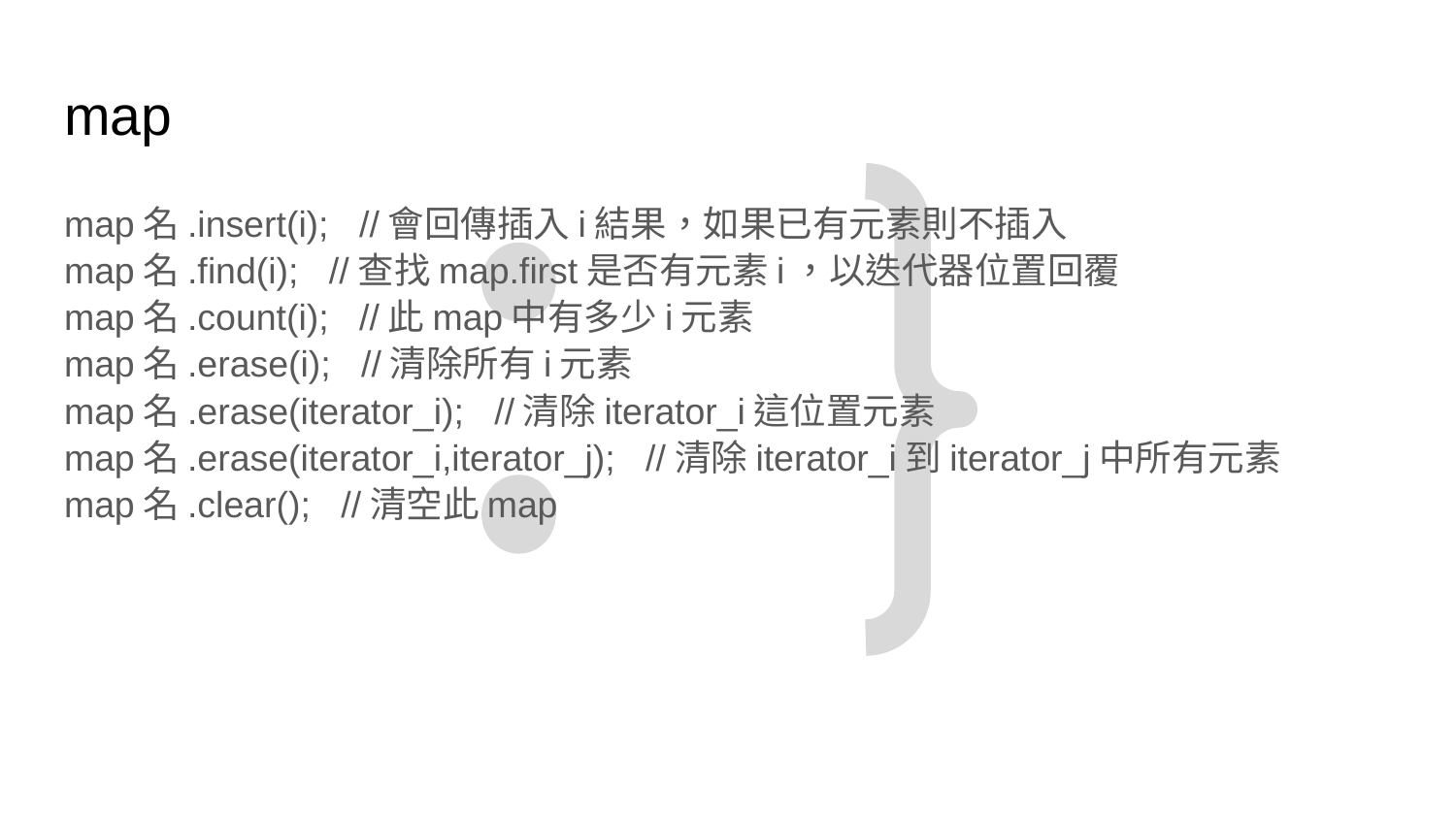

# map

map名.insert(i);   //會回傳插入i結果，如果已有元素則不插入
map名.find(i);   //查找map.first是否有元素i，以迭代器位置回覆
map名.count(i);   //此map中有多少i元素
map名.erase(i);   //清除所有i元素
map名.erase(iterator_i);   //清除iterator_i這位置元素
map名.erase(iterator_i,iterator_j);   //清除iterator_i到iterator_j中所有元素
map名.clear();   //清空此map